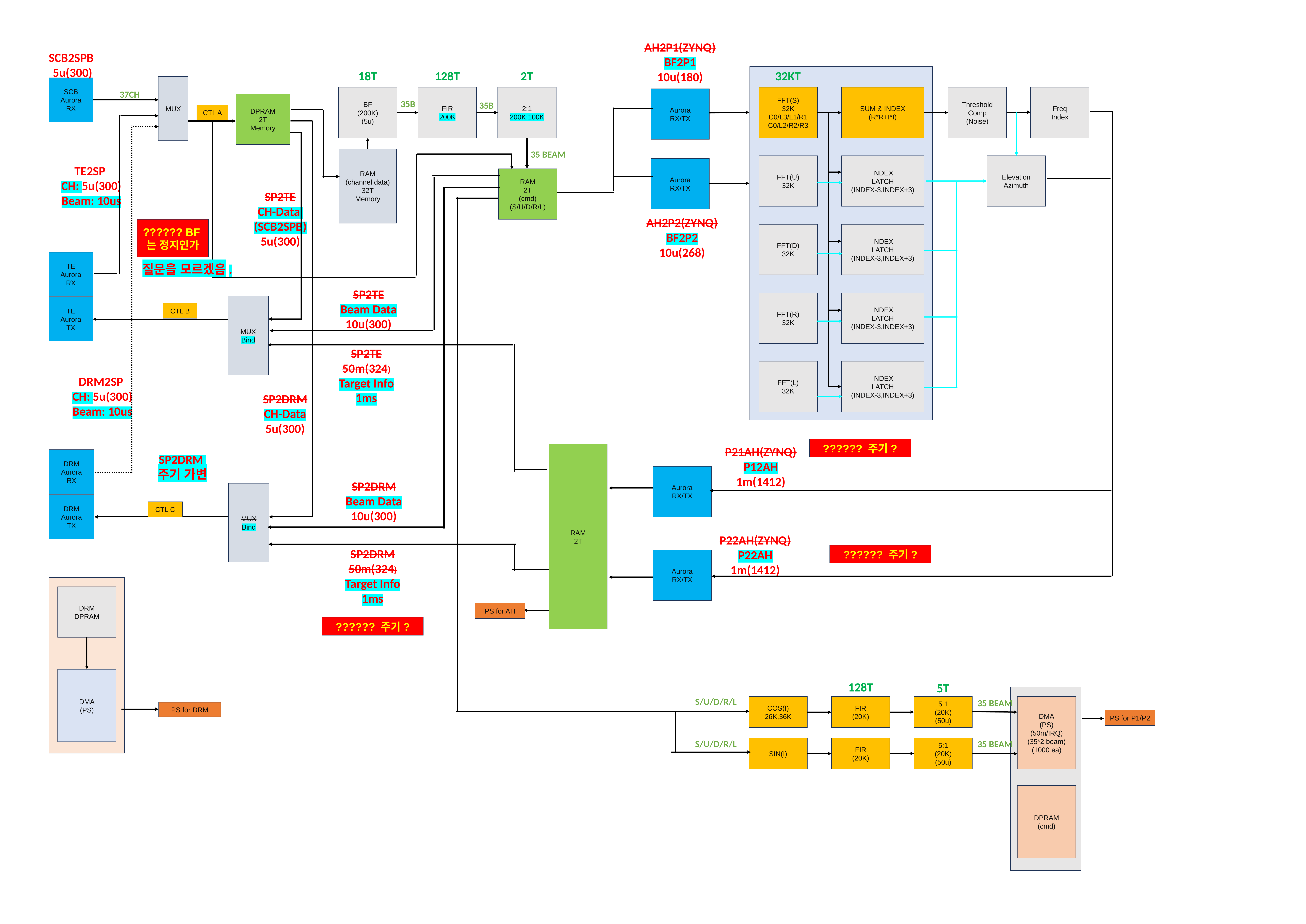

AH2P1(ZYNQ)
BF2P1
10u(180)
SCB2SPB
5u(300)
18T
128T

2T
32KT
MUX
SCB
Aurora
RX
37CH
BF
(200K)
(5u)
FIR
200K
2:1
200K:100K
FFT(S)
32K
C0/L3/L1/R1
C0/L2/R2/R3
SUM & INDEX
(R*R+I*I)
Threshold
Comp
(Noise)
Freq
Index
Aurora
RX/TX
DPRAM
2T
Memory
35B
35B
CTL A
35 BEAM
RAM
(channel data)
32T
Memory
FFT(U)
32K
INDEX
LATCH
(INDEX-3,INDEX+3)
Elevation
Azimuth
Aurora
RX/TX
TE2SP
CH: 5u(300)
Beam: 10us
RAM
2T
(cmd)
(S/U/D/R/L)
SP2TE
CH-Data
(SCB2SPB)
5u(300)
AH2P2(ZYNQ)
BF2P2
10u(268)
?????? BF는 정지인가
FFT(D)
32K
INDEX
LATCH
(INDEX-3,INDEX+3)
TE
Aurora
RX
질문을 모르겠음.
SP2TE
Beam Data
10u(300)
FFT(R)
32K
INDEX
LATCH
(INDEX-3,INDEX+3)
MUX
Bind
TE
Aurora
TX
CTL B
SP2TE
50m(324)
Target Info
1ms
FFT(L)
32K
INDEX
LATCH
(INDEX-3,INDEX+3)
DRM2SP
CH: 5u(300)
Beam: 10us
SP2DRM
CH-Data
5u(300)
?????? 주기?
P21AH(ZYNQ)
P12AH
1m(1412)
RAM
2T
DRM
Aurora
RX
SP2DRM
주기 가변
Aurora
RX/TX
SP2DRM
Beam Data
10u(300)
MUX
Bind
DRM
Aurora
TX
CTL C
P22AH(ZYNQ)
P22AH
1m(1412)
SP2DRM
50m(324)
Target Info
1ms
?????? 주기?
Aurora
RX/TX

DRM
DPRAM
PS for AH
?????? 주기?
DMA
(PS)
128T
5T

S/U/D/R/L
35 BEAM
COS(I)
26K,36K
FIR
(20K)
5:1
(20K)
(50u)
DMA
(PS)
(50m/IRQ)
(35*2 beam)
(1000 ea)
PS for DRM
PS for P1/P2
S/U/D/R/L
35 BEAM
SIN(I)
FIR
(20K)
5:1
(20K)
(50u)
DPRAM
(cmd)